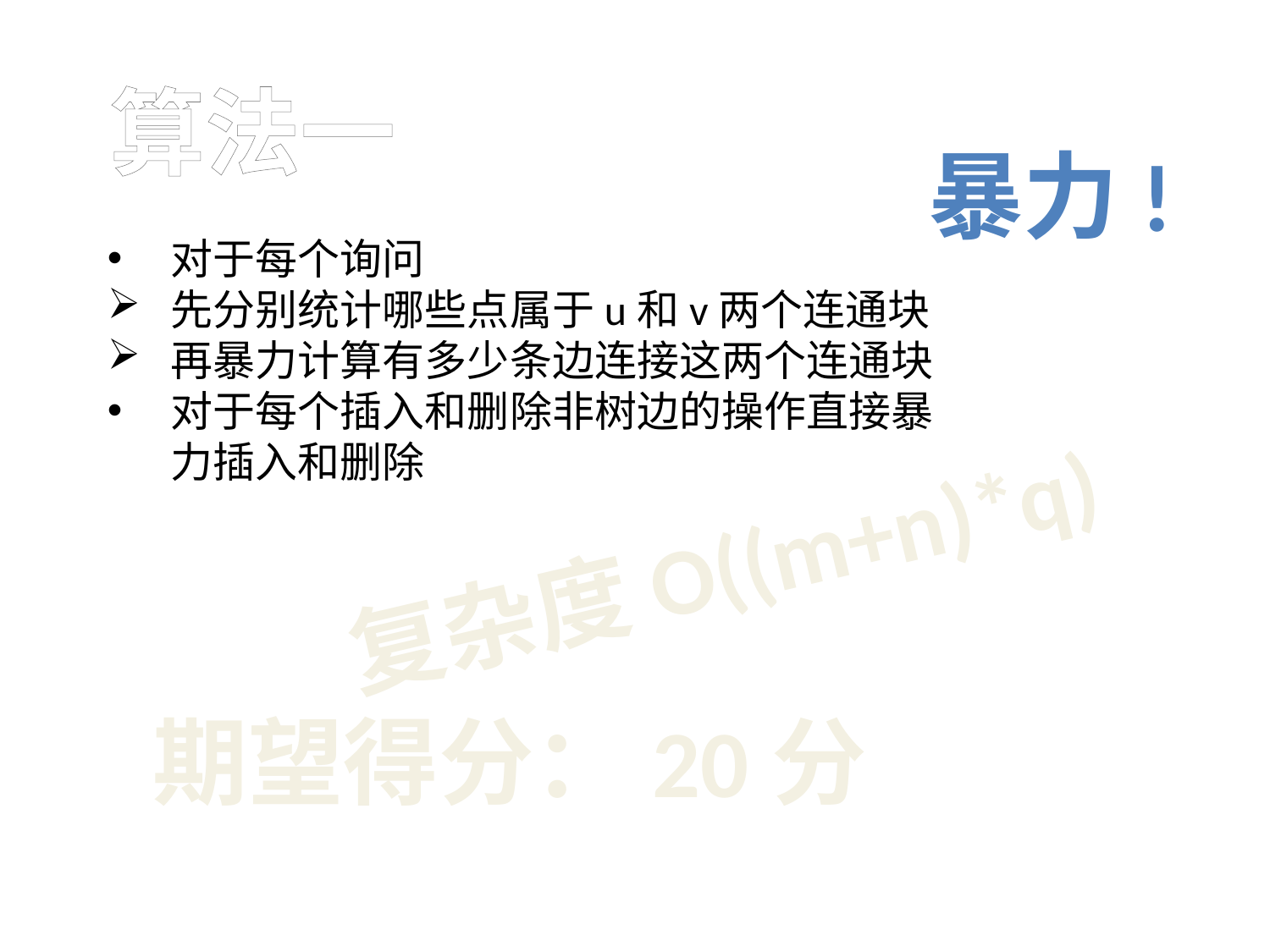

算法一
暴力!
对于每个询问
先分别统计哪些点属于u和v两个连通块
再暴力计算有多少条边连接这两个连通块
对于每个插入和删除非树边的操作直接暴力插入和删除
复杂度O((m+n)*q)
期望得分：20分